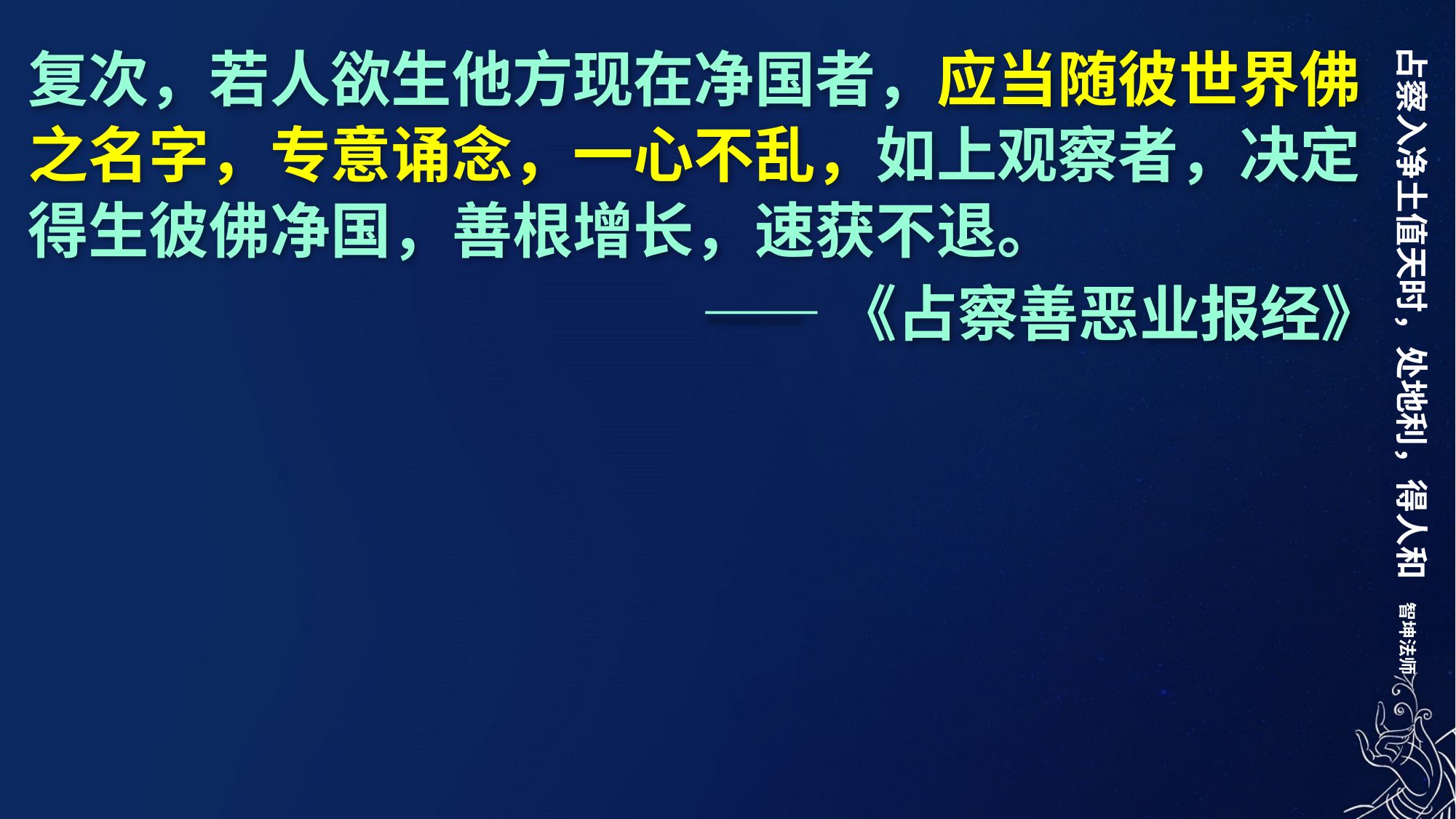

复次，若人欲生他方现在净国者，应当随彼世界佛之名字，专意诵念，一心不乱，如上观察者，决定得生彼佛净国，善根增长，速获不退。
——《占察善恶业报经》